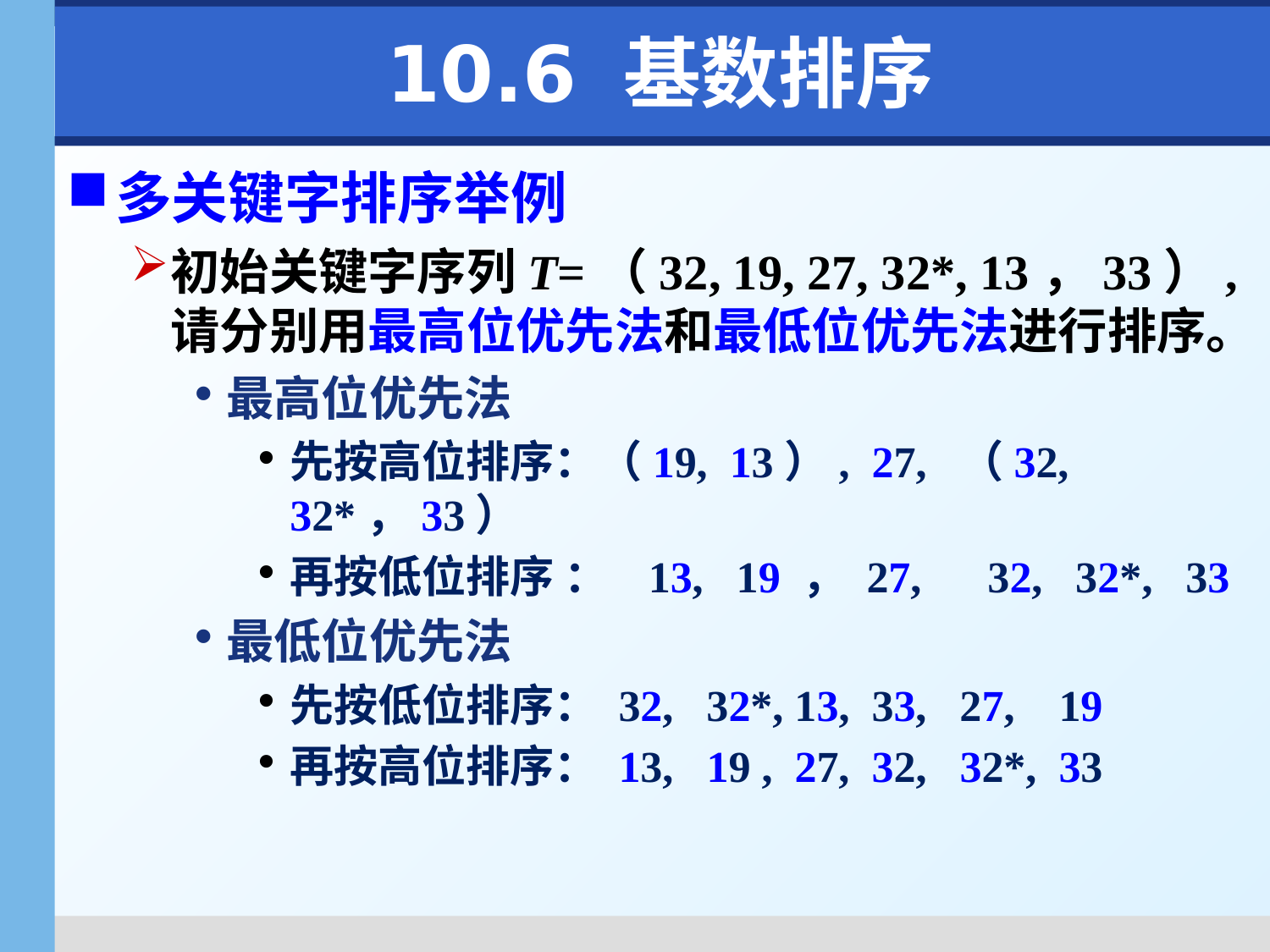

# 10.6 基数排序
多关键字排序举例
初始关键字序列T=（32, 19, 27, 32*, 13，33）,请分别用最高位优先法和最低位优先法进行排序。
最高位优先法
先按高位排序：（19,  13）,  27,  （32,   32*，33）
再按低位排序 ：   13,   19 ， 27,      32,   32*,   33
最低位优先法
先按低位排序： 32,   32*, 13,  33,   27,    19
再按高位排序： 13,   19 ,  27,  32,   32*,  33